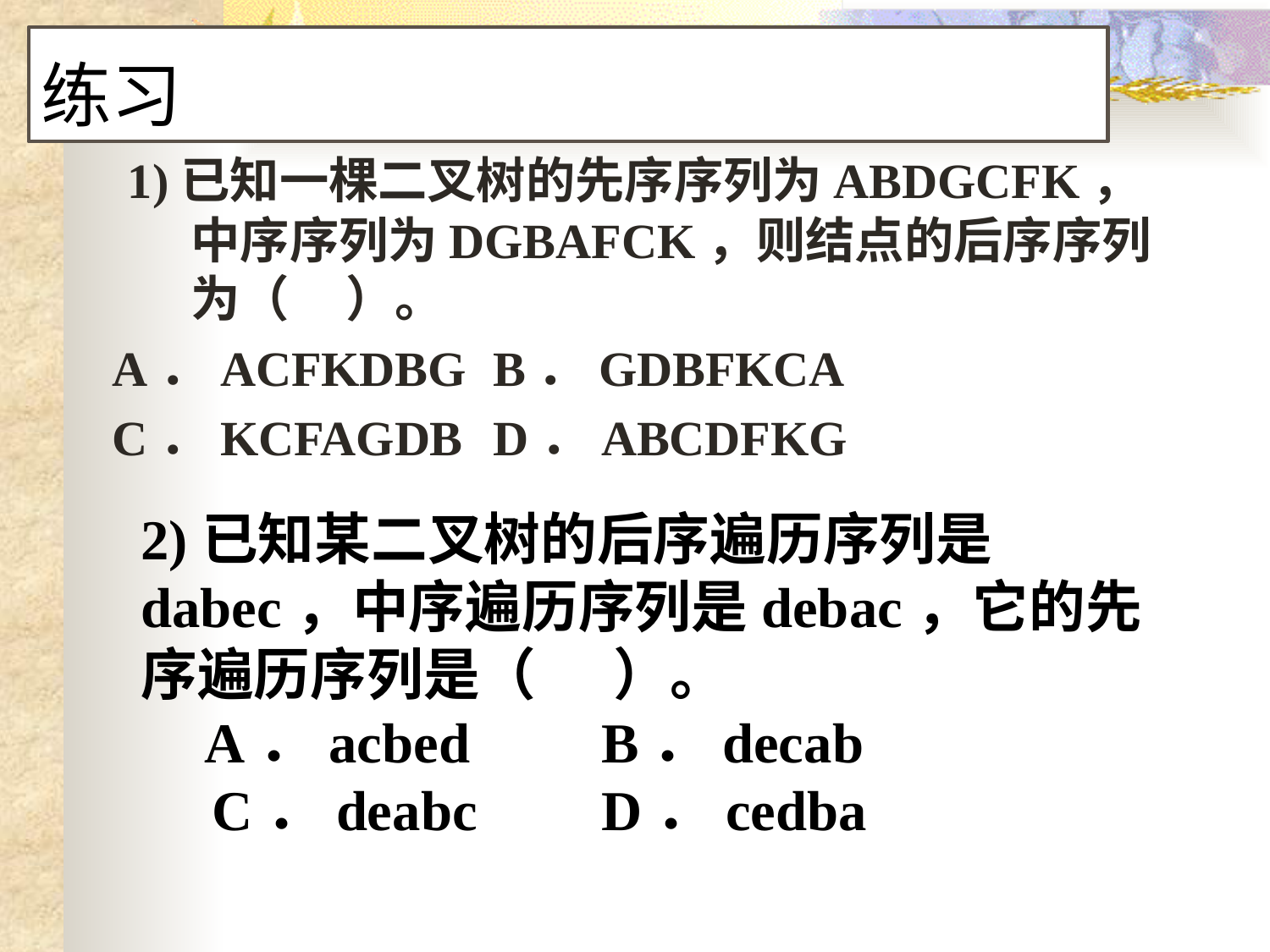

练习
1)已知一棵二叉树的先序序列为ABDGCFK，中序序列为DGBAFCK，则结点的后序序列为（     ）。
	A．ACFKDBG	B．GDBFKCA
	C．KCFAGDB	D．ABCDFKG
2)已知某二叉树的后序遍历序列是dabec，中序遍历序列是debac，它的先序遍历序列是（      ）。
	A．acbed	B．decab
     C．deabc	D．cedba